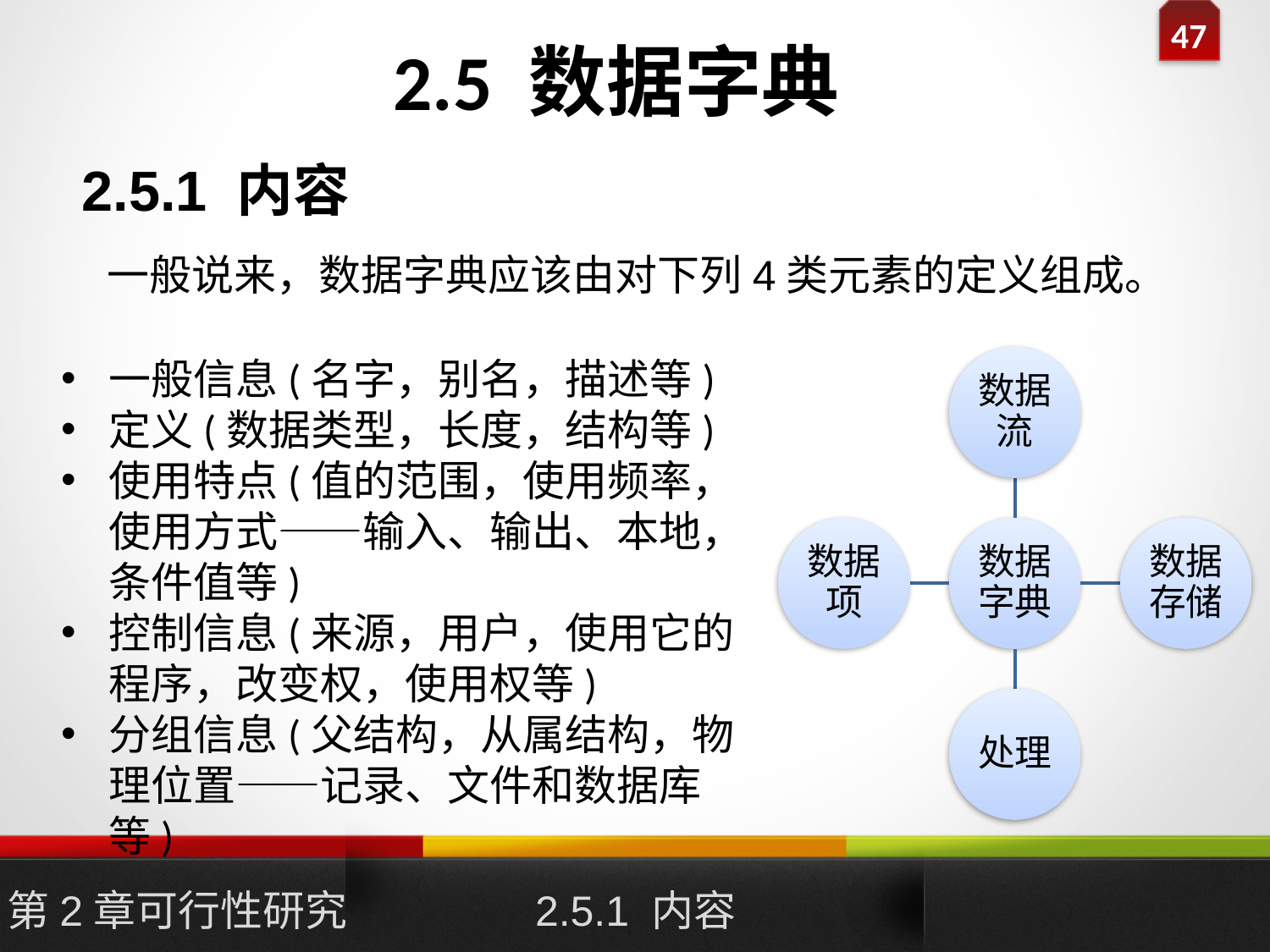

# 2.5 数据字典
2.5.1 内容
一般说来，数据字典应该由对下列4类元素的定义组成。
一般信息(名字，别名，描述等)
定义(数据类型，长度，结构等)
使用特点(值的范围，使用频率，使用方式——输入、输出、本地，条件值等)
控制信息(来源，用户，使用它的程序，改变权，使用权等)
分组信息(父结构，从属结构，物理位置——记录、文件和数据库等)
数据字典

数据流

数据存储

处理

数据项
第2章可行性研究
2.5.1 内容